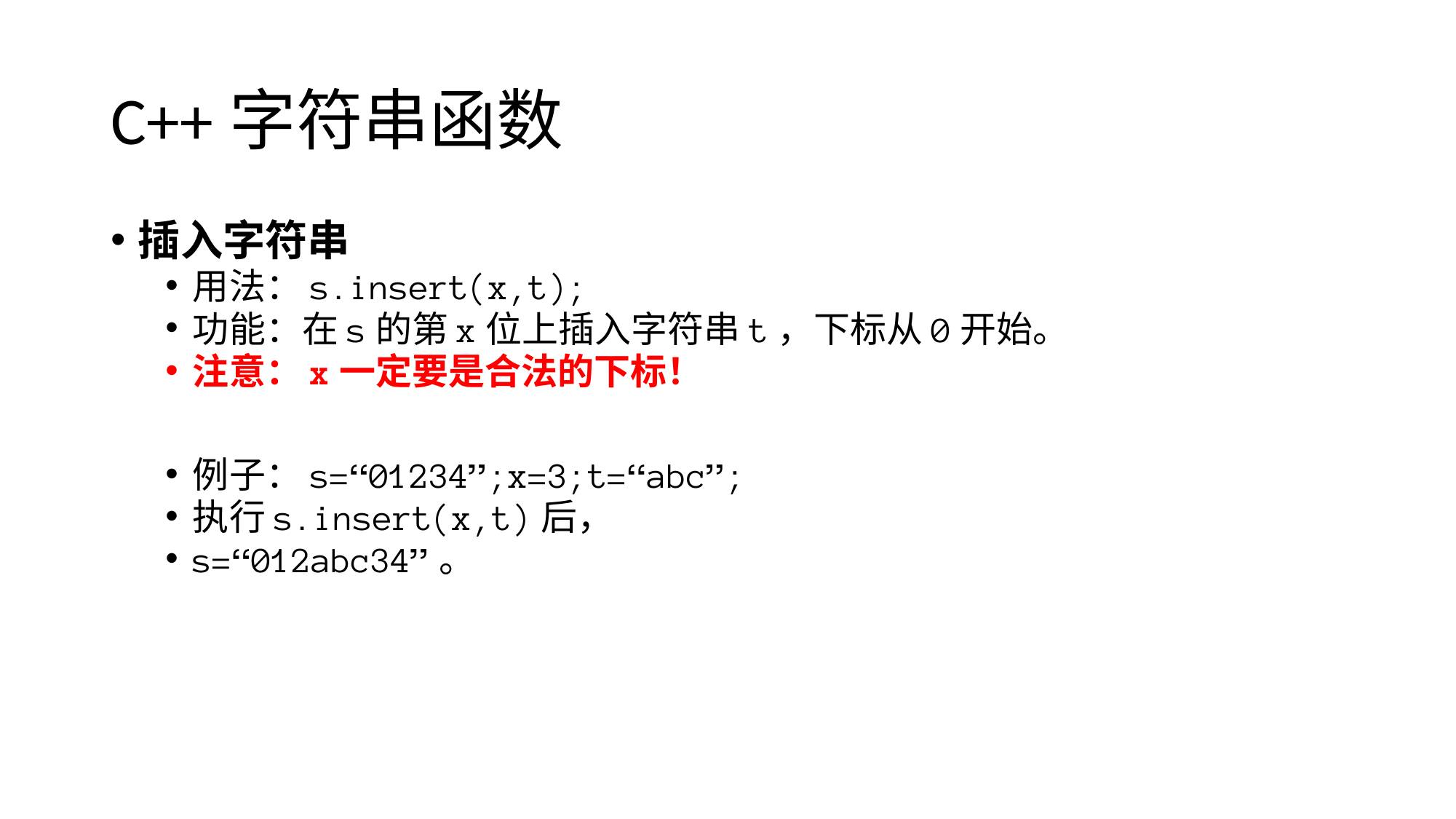

C++字符串函数
插入字符串
用法：s.insert(x,t);
功能：在s的第x位上插入字符串t，下标从0开始。
注意：x一定要是合法的下标！

例子：s=“01234”;x=3;t=“abc”;
执行s.insert(x,t)后，
s=“012abc34”。